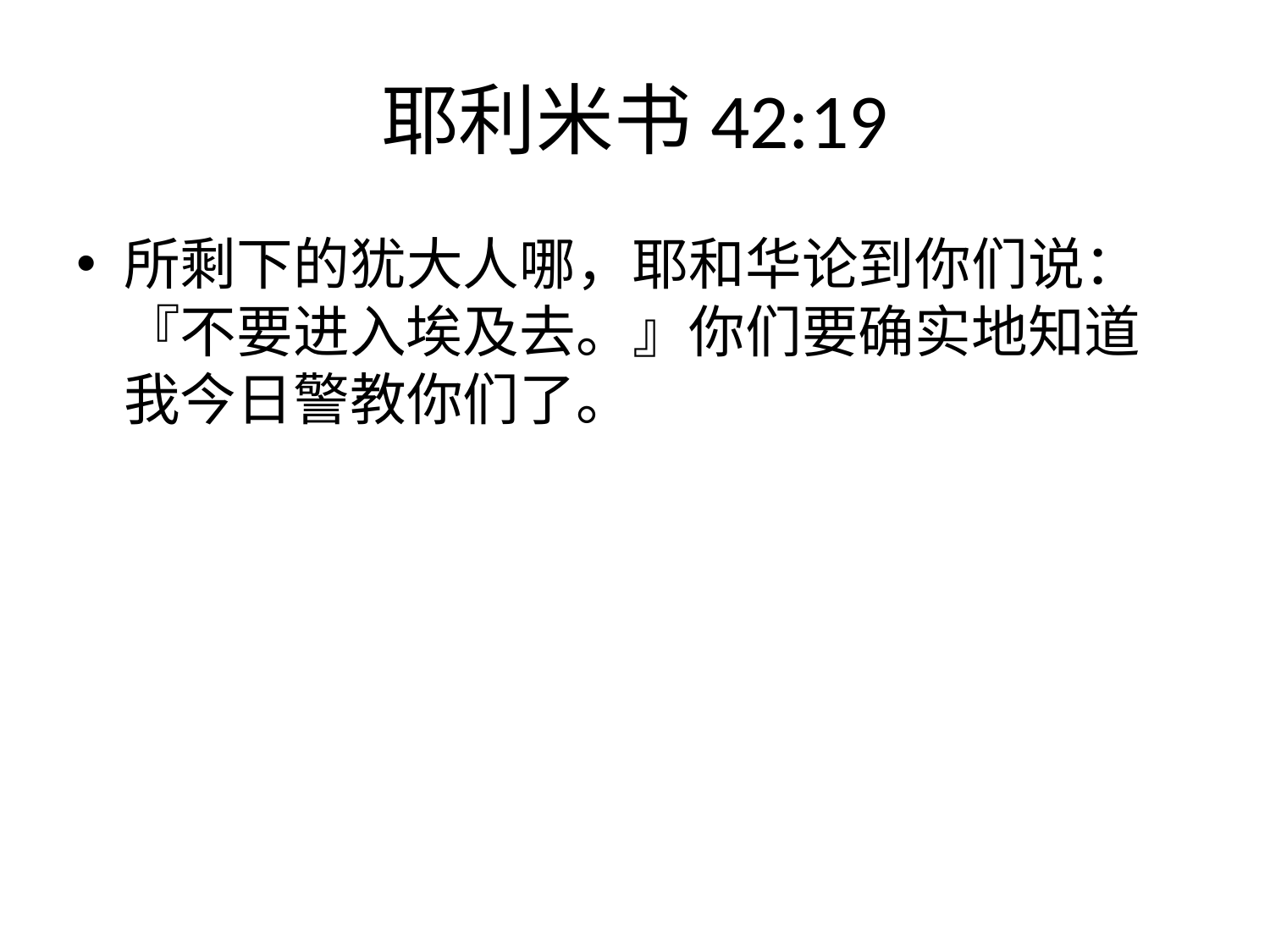

# 耶利米书42:19
所剩下的犹大人哪，耶和华论到你们说：『不要进入埃及去。』你们要确实地知道我今日警教你们了。